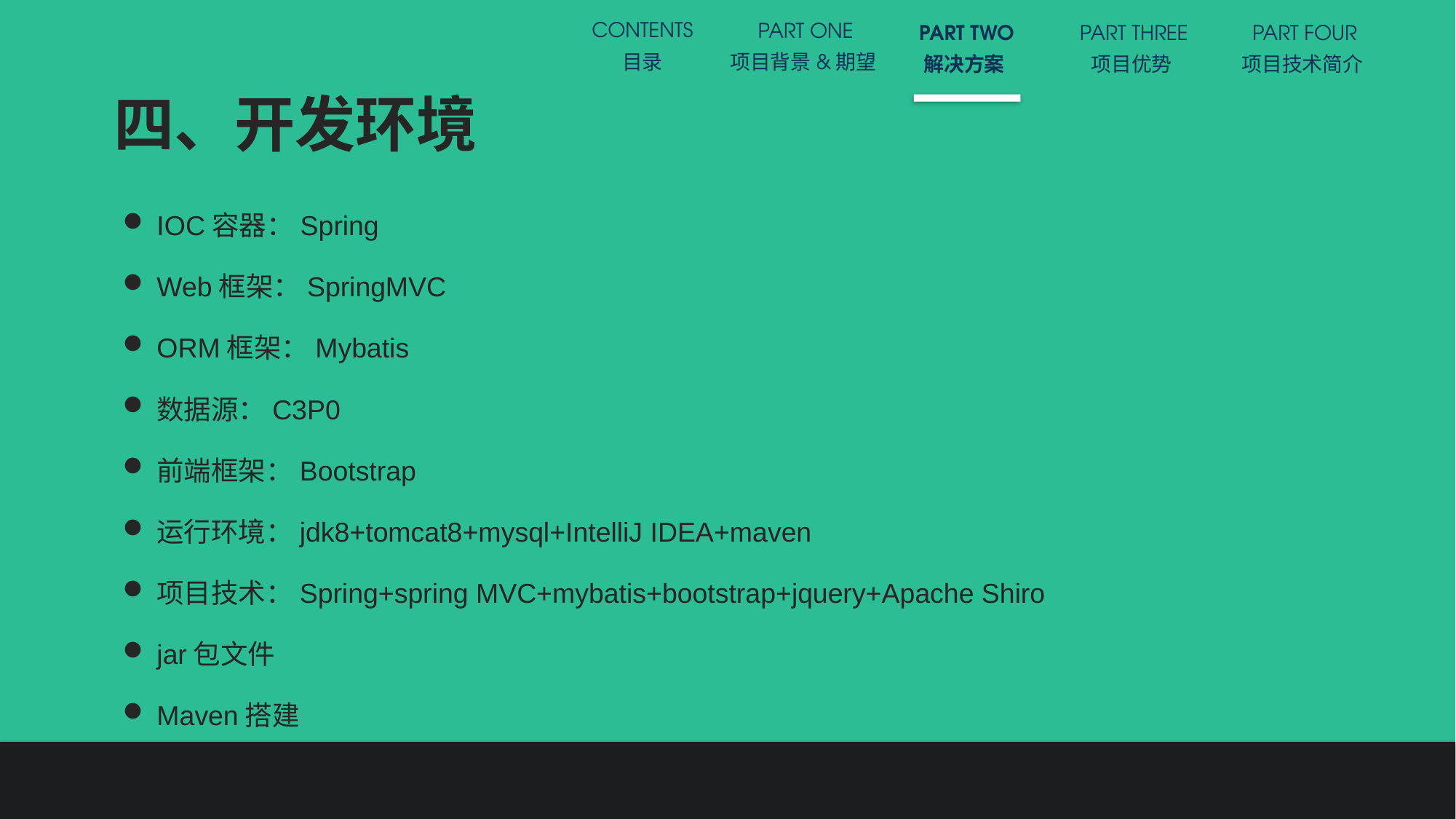

CONTENTS
目录
PART ONE
项目背景&期望
PART TWO
解决方案
PART THREE
项目优势
PART FOUR
项目技术简介
四、开发环境

IOC容器：Spring
Web框架：SpringMVC
ORM框架：Mybatis
数据源：C3P0
前端框架：Bootstrap
运行环境：jdk8+tomcat8+mysql+IntelliJ IDEA+maven
项目技术：Spring+spring MVC+mybatis+bootstrap+jquery+Apache Shiro
jar包文件
Maven搭建